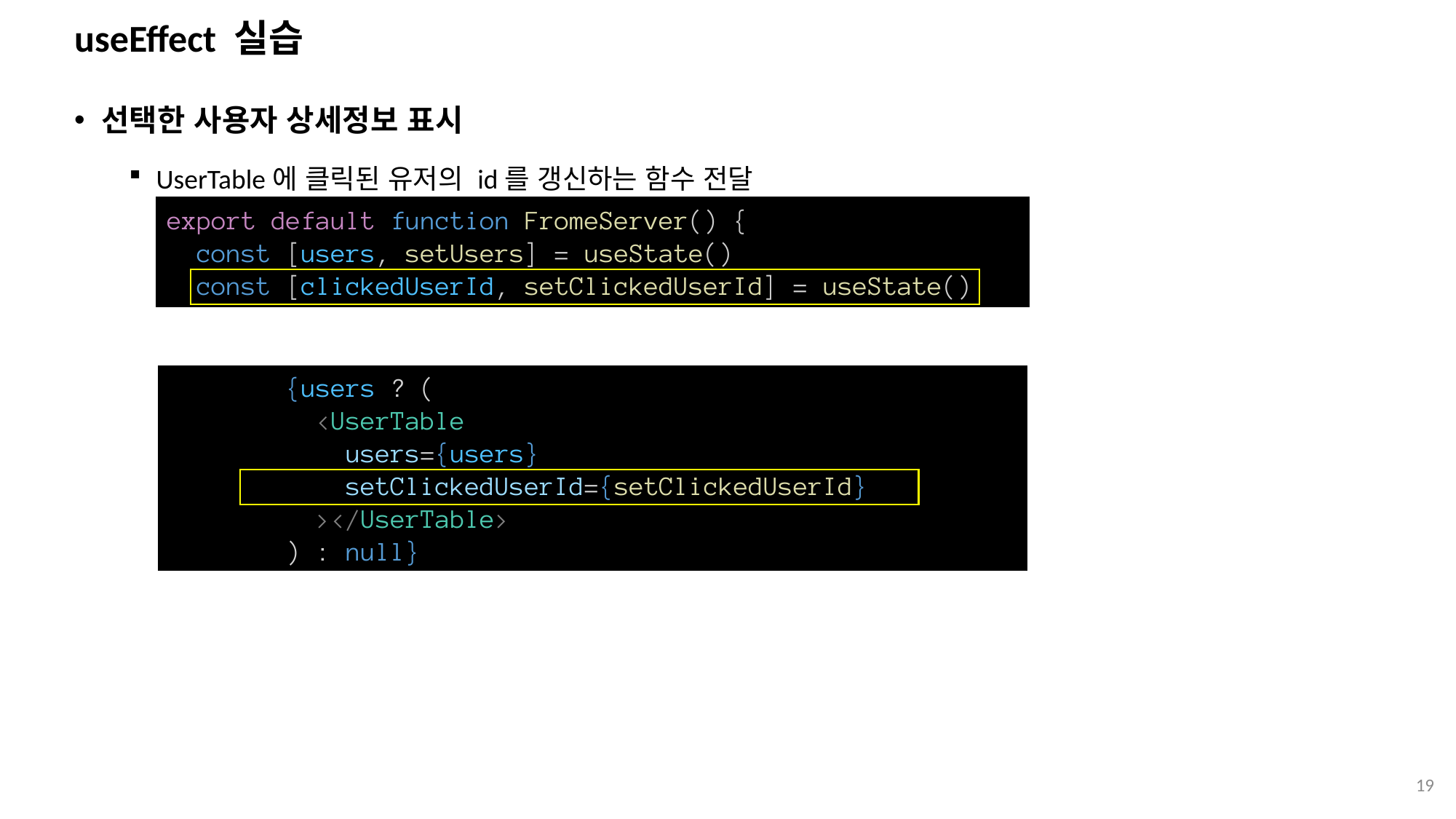

# useEffect 실습
선택한 사용자 상세정보 표시
UserTable에 클릭된 유저의 id를 갱신하는 함수 전달

export default function FromeServer() {
  const [users, setUsers] = useState()
  const [clickedUserId, setClickedUserId] = useState()

        {users ? (
          <UserTable
            users={users}
            setClickedUserId={setClickedUserId}
          ></UserTable>
        ) : null}

19